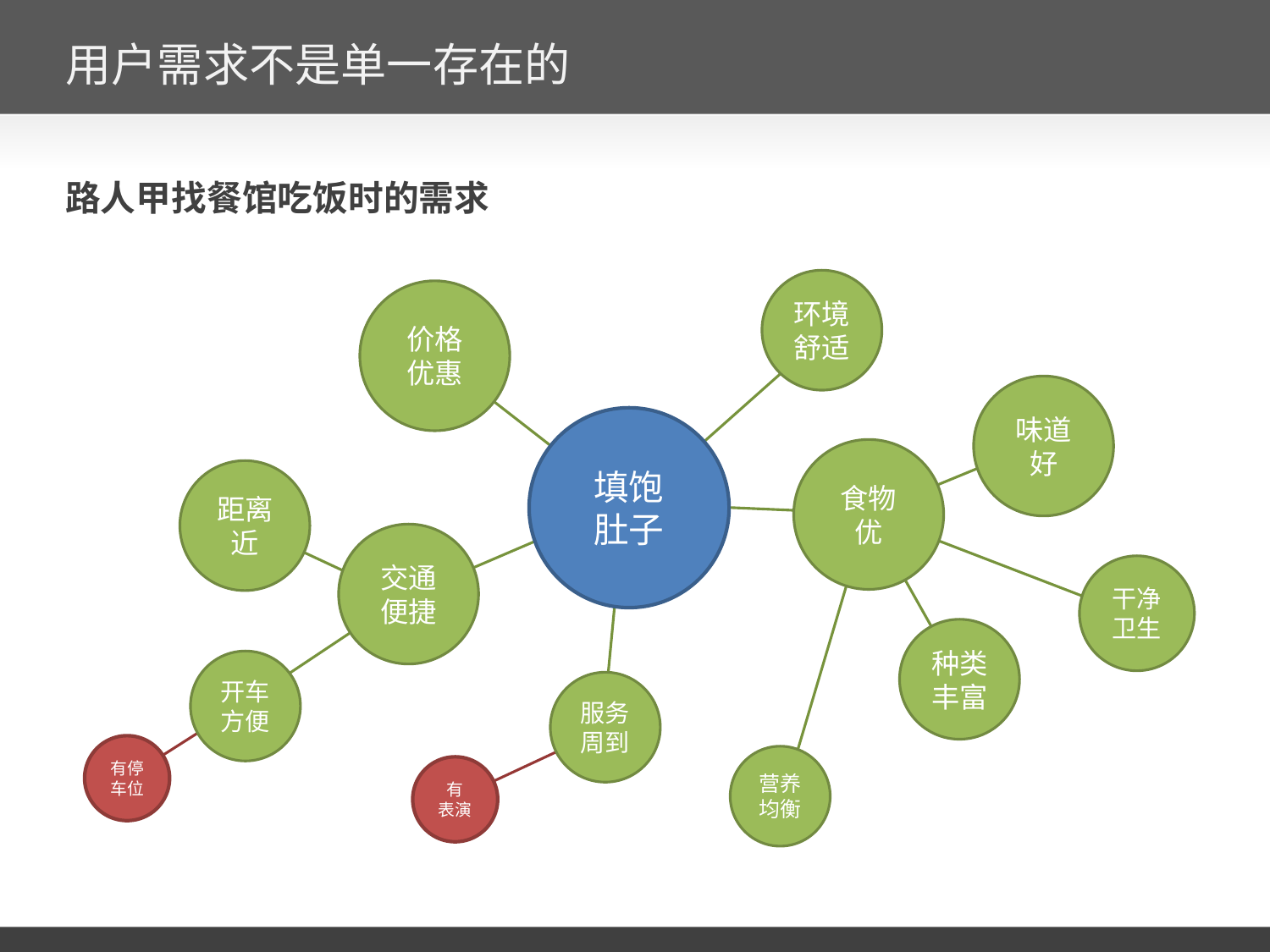

# 用户需求不是单一存在的
路人甲找餐馆吃饭时的需求
环境
舒适
价格
优惠
味道好
填饱
肚子
食物
优
距离近
交通
便捷
干净卫生
种类丰富
开车
方便
服务
周到
有停车位
营养均衡
有
表演